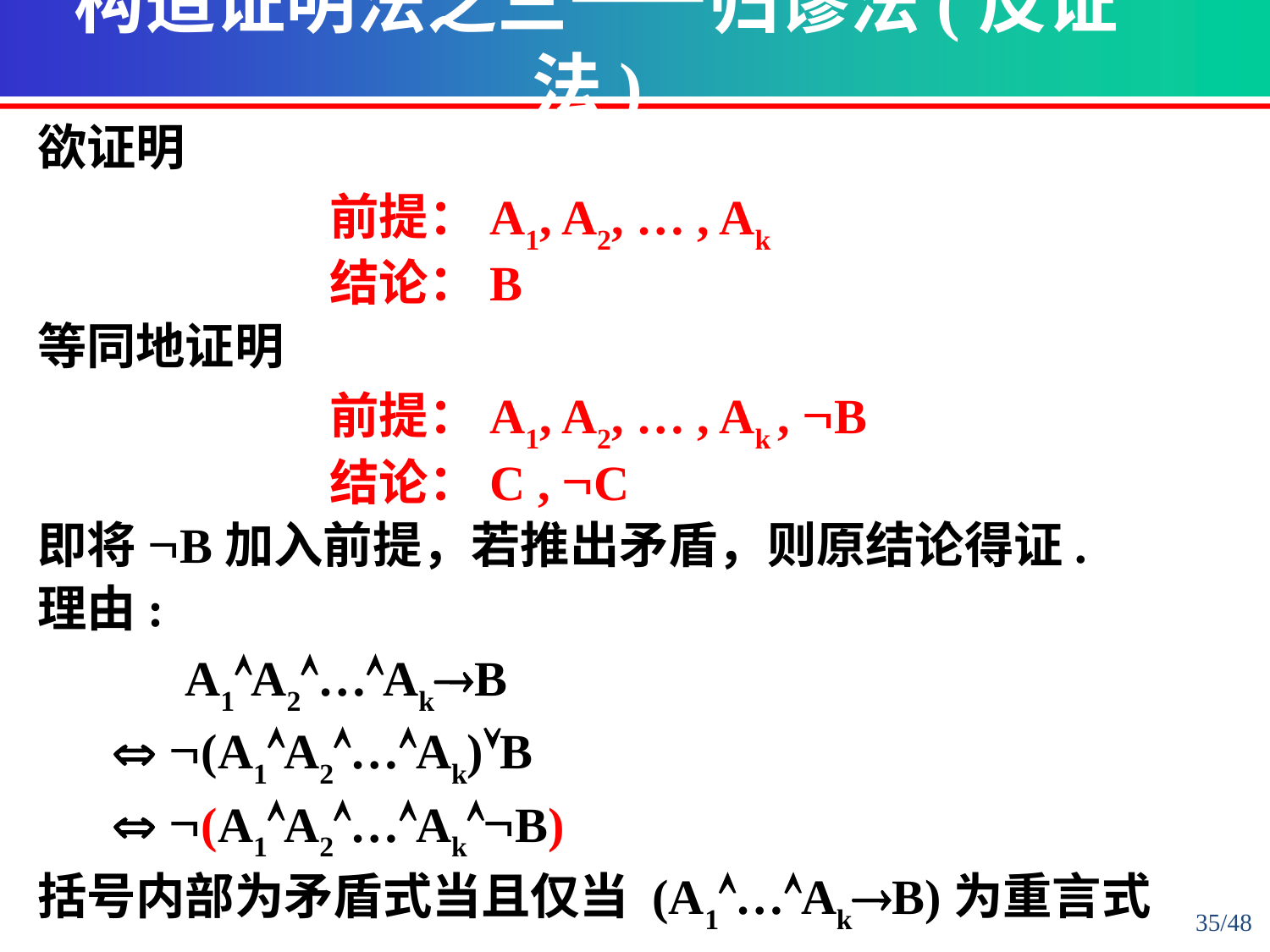

构造证明法之三——归谬法(反证法)
欲证明
                         前提：A1, A2, … , Ak
                         结论：B
等同地证明
                         前提：A1, A2, … , Ak , ¬B
                         结论：C , ¬C
即将¬B加入前提，若推出矛盾，则原结论得证.
理由:
            A1∧A2∧…∧Ak→B
      ⇔ ¬(A1∧A2∧…∧Ak)∨B
      ⇔ ¬(A1∧A2∧…∧Ak∧¬B)
括号内部为矛盾式当且仅当 (A1∧…∧Ak→B)为重言式
35/48